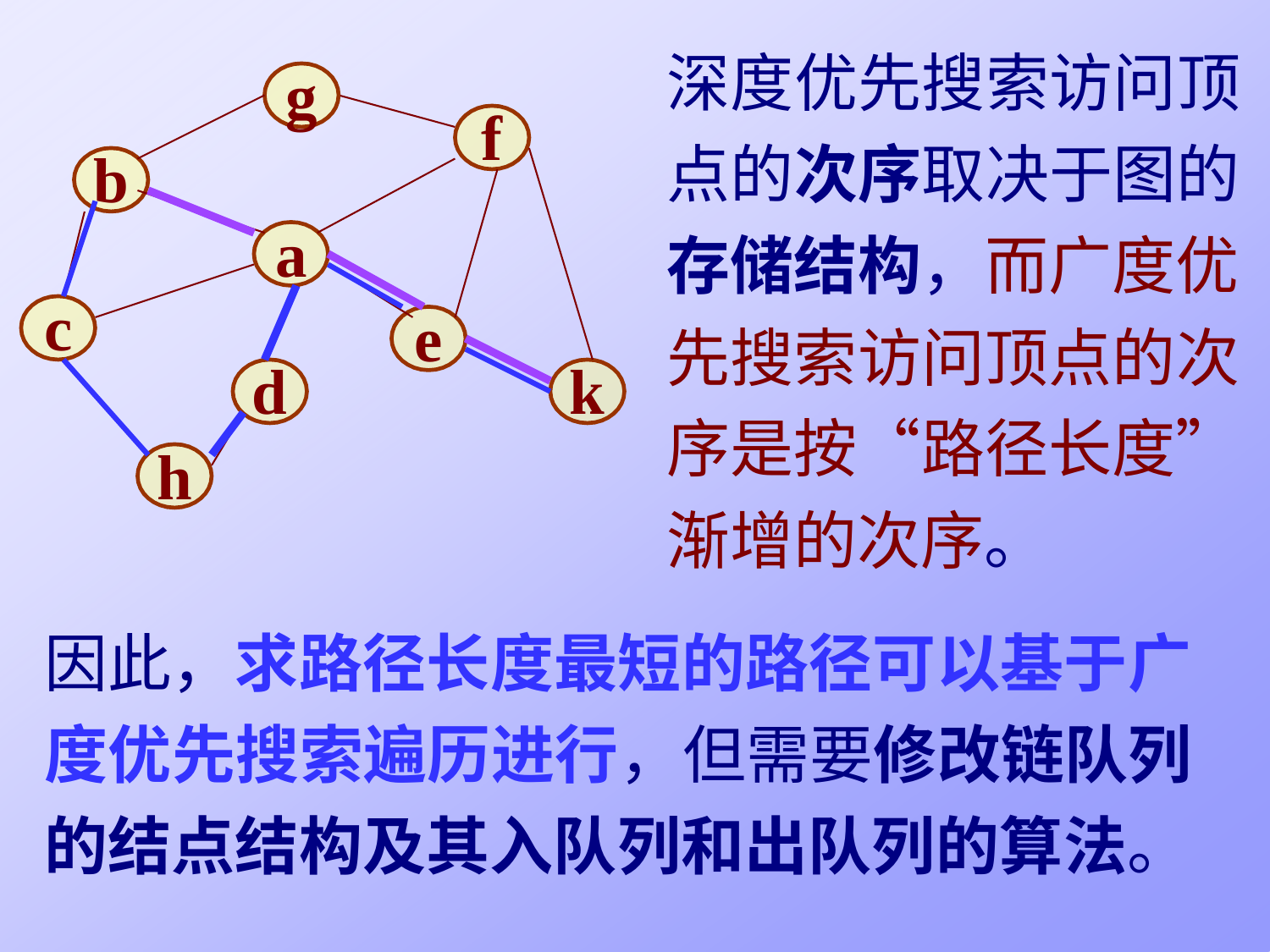

深度优先搜索访问顶 点的次序取决于图的 存储结构，而广度优
g

f

b

a

c

e
先搜索访问顶点的次 序是按“路径长度” 渐增的次序。

d
k

h

因此，求路径长度最短的路径可以基于广 度优先搜索遍历进行，但需要修改链队列 的结点结构及其入队列和出队列的算法。